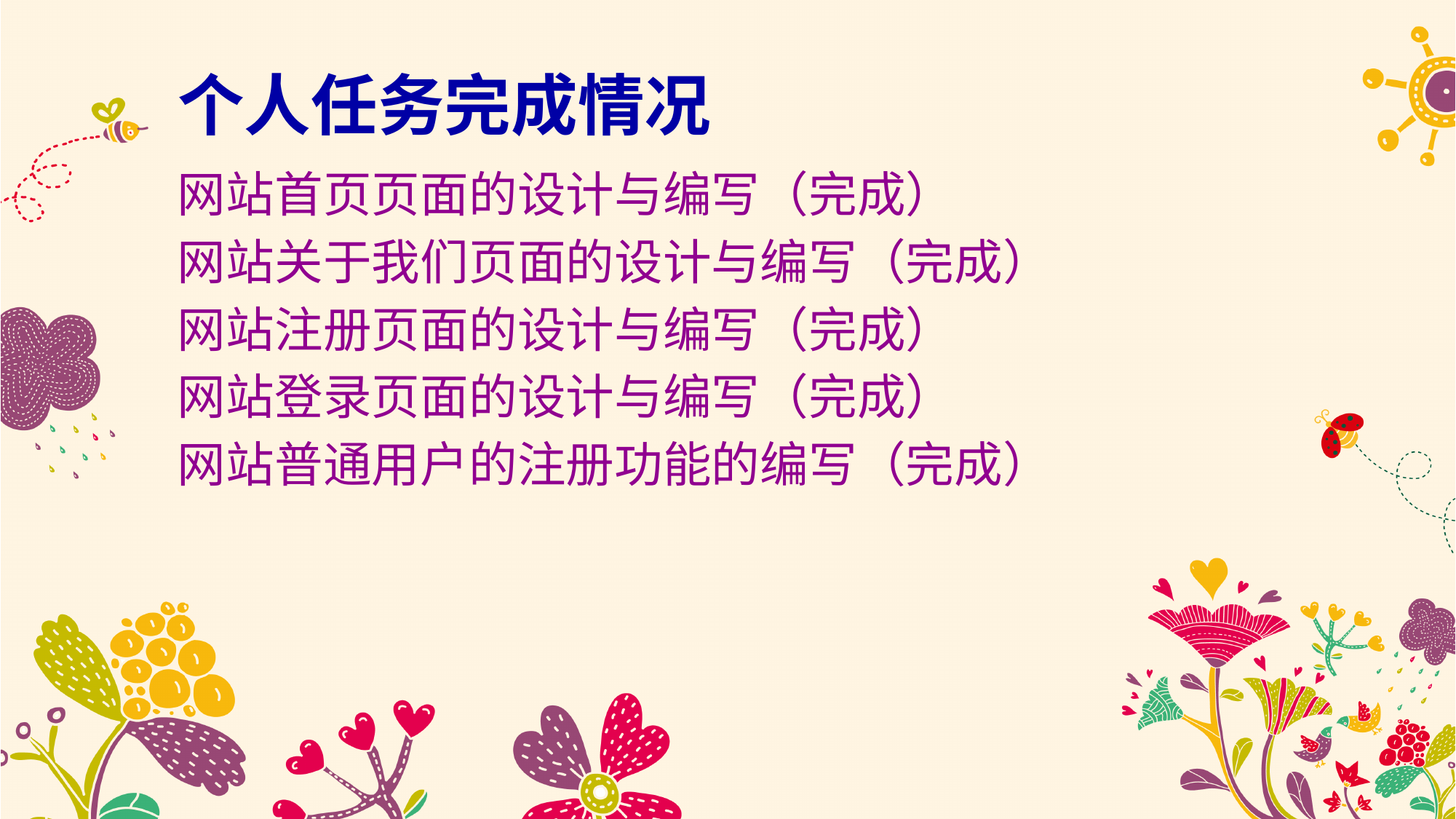

# 个人任务完成情况
网站首页页面的设计与编写（完成）
网站关于我们页面的设计与编写（完成）
网站注册页面的设计与编写（完成）
网站登录页面的设计与编写（完成）
网站普通用户的注册功能的编写（完成）